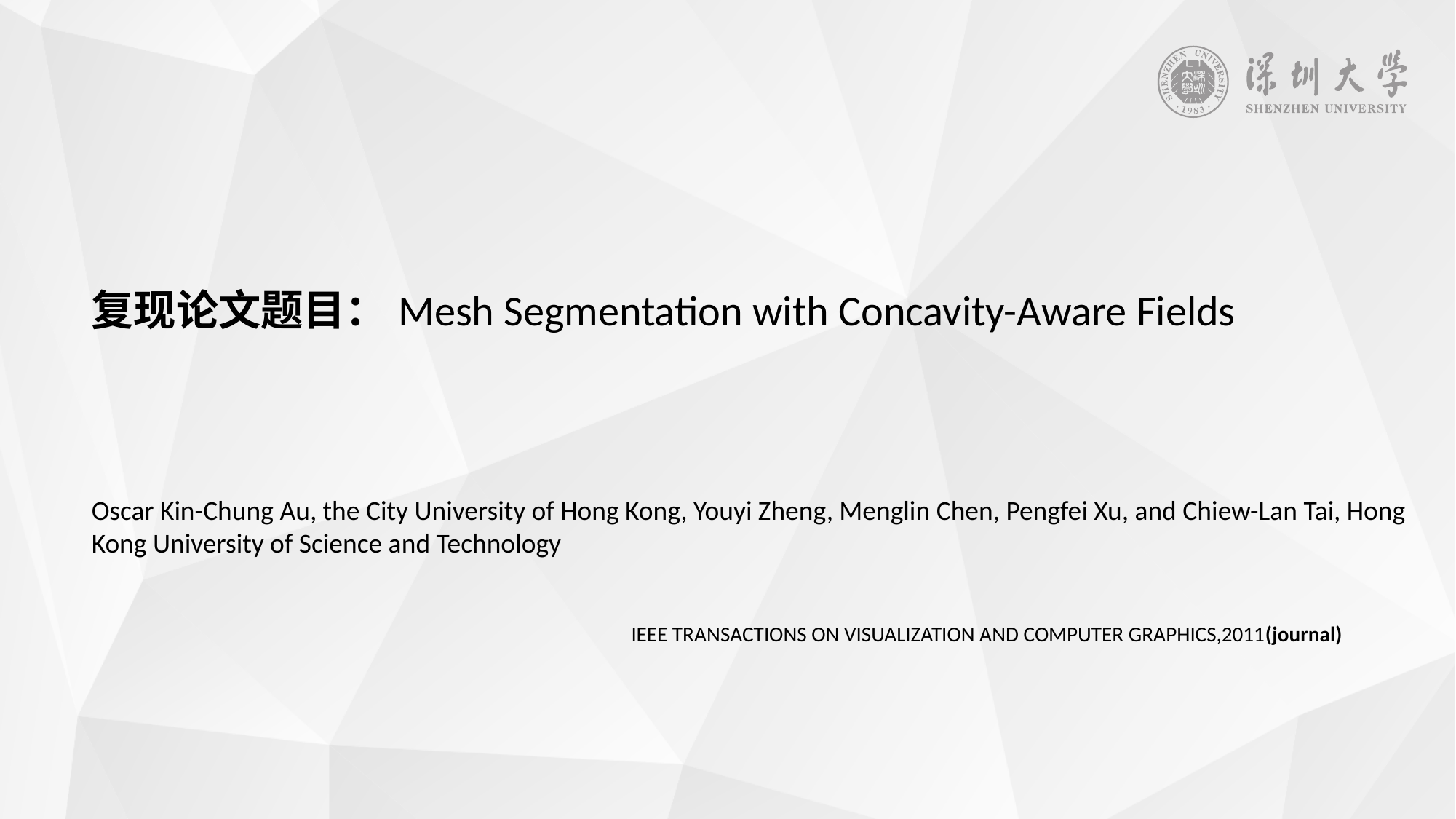

复现论文题目：Mesh Segmentation with Concavity-Aware Fields
Oscar Kin-Chung Au, the City University of Hong Kong, Youyi Zheng, Menglin Chen, Pengfei Xu, and Chiew-Lan Tai, Hong Kong University of Science and Technology
IEEE TRANSACTIONS ON VISUALIZATION AND COMPUTER GRAPHICS,2011(journal)